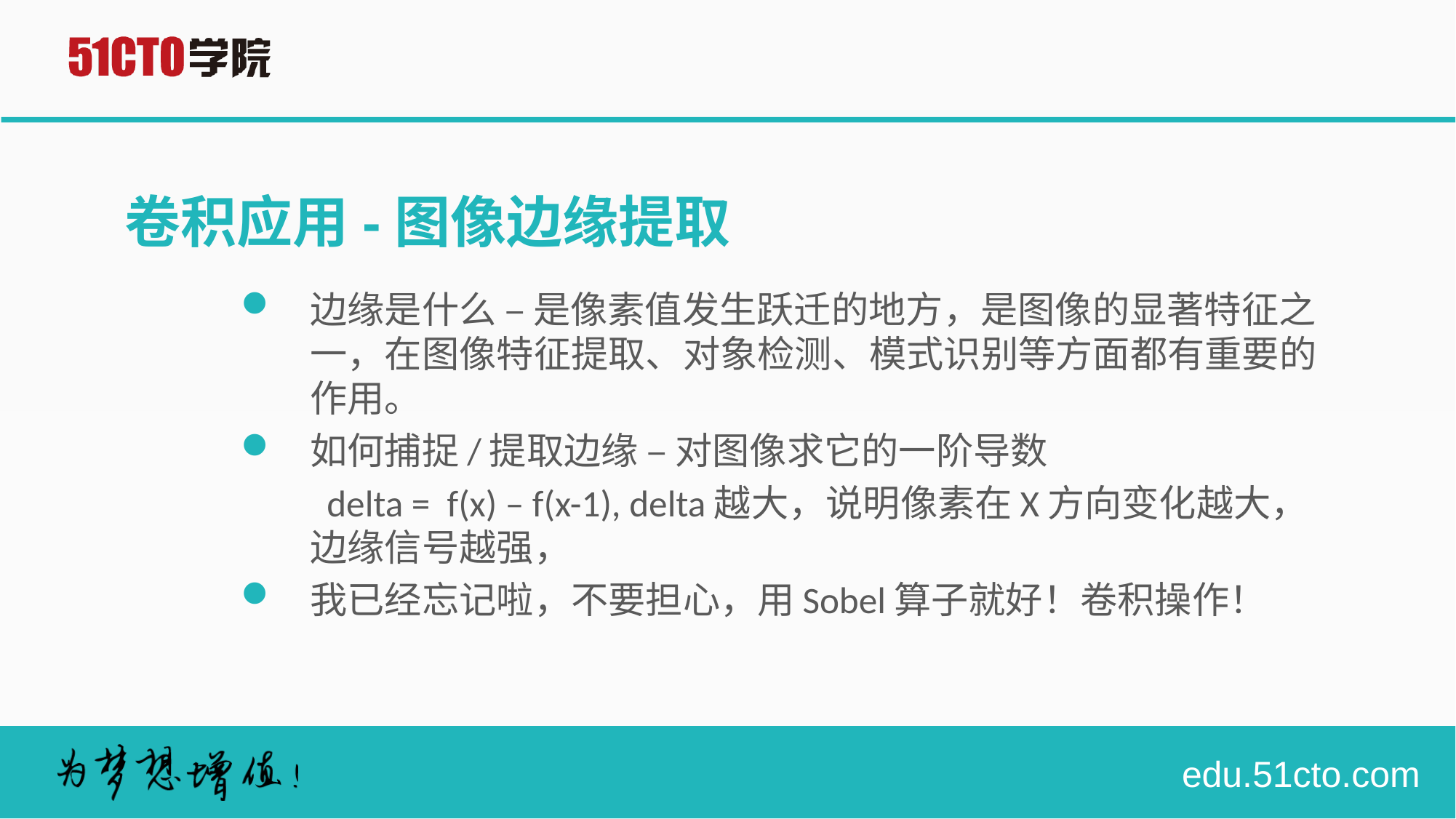

# 卷积应用-图像边缘提取
边缘是什么 – 是像素值发生跃迁的地方，是图像的显著特征之一，在图像特征提取、对象检测、模式识别等方面都有重要的作用。
如何捕捉/提取边缘 – 对图像求它的一阶导数
	  delta =  f(x) – f(x-1), delta越大，说明像素在X方向变化越大，边缘信号越强，
我已经忘记啦，不要担心，用Sobel算子就好！卷积操作！